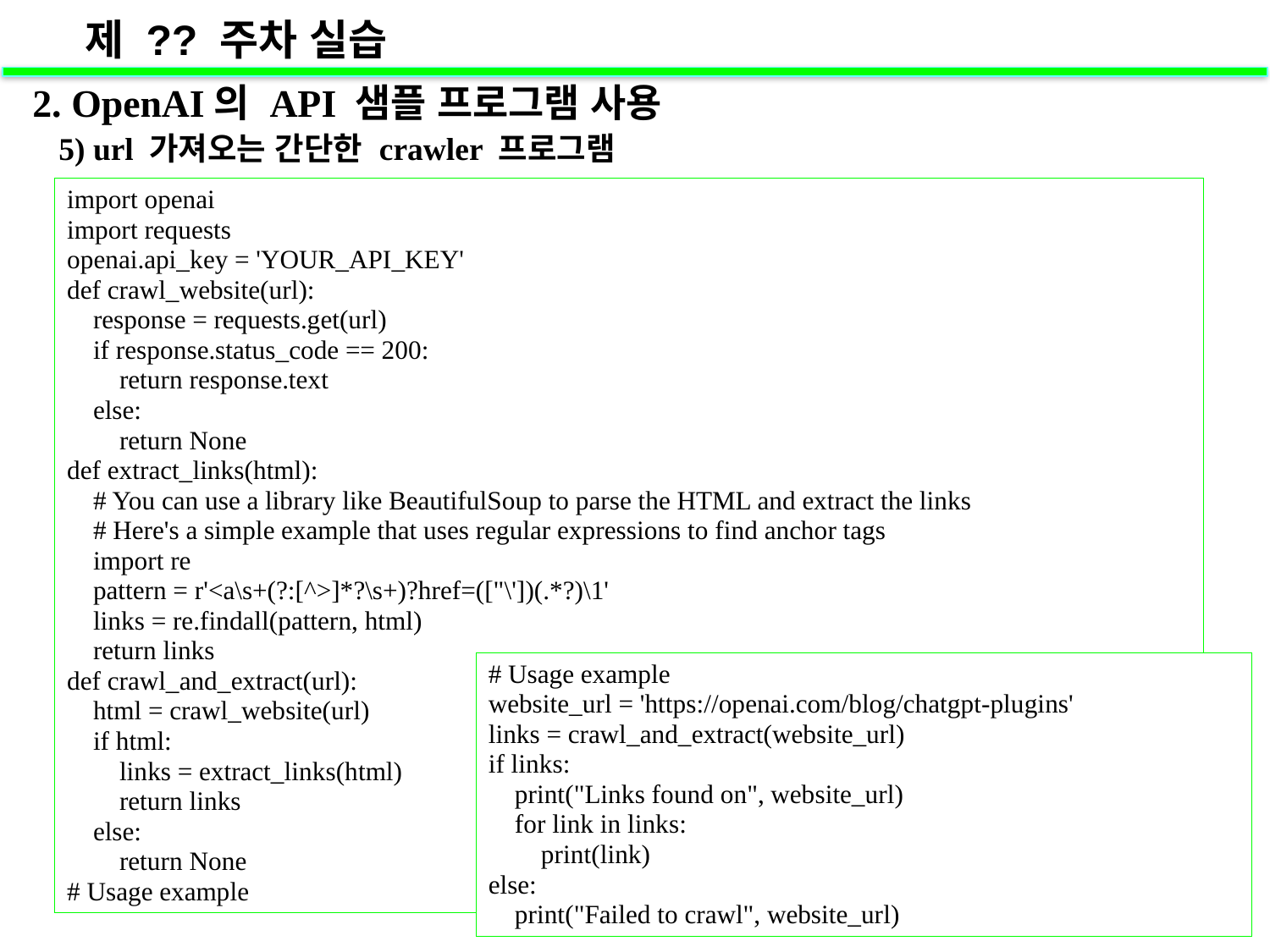

제 ?? 주차 실습

2. OpenAI의 API 샘플 프로그램 사용
 5) url 가져오는 간단한 crawler 프로그램
import openai
import requests
openai.api_key = 'YOUR_API_KEY'
def crawl_website(url):
    response = requests.get(url)
    if response.status_code == 200:
        return response.text
    else:
        return None
def extract_links(html):
    # You can use a library like BeautifulSoup to parse the HTML and extract the links
    # Here's a simple example that uses regular expressions to find anchor tags
    import re
    pattern = r'<a\s+(?:[^>]*?\s+)?href=(["\'])(.*?)\1'
    links = re.findall(pattern, html)
    return links
def crawl_and_extract(url):
    html = crawl_website(url)
    if html:
        links = extract_links(html)
        return links
    else:
        return None
# Usage example
# Usage example
website_url = 'https://openai.com/blog/chatgpt-plugins'
links = crawl_and_extract(website_url)
if links:
    print("Links found on", website_url)
    for link in links:
        print(link)
else:
    print("Failed to crawl", website_url)